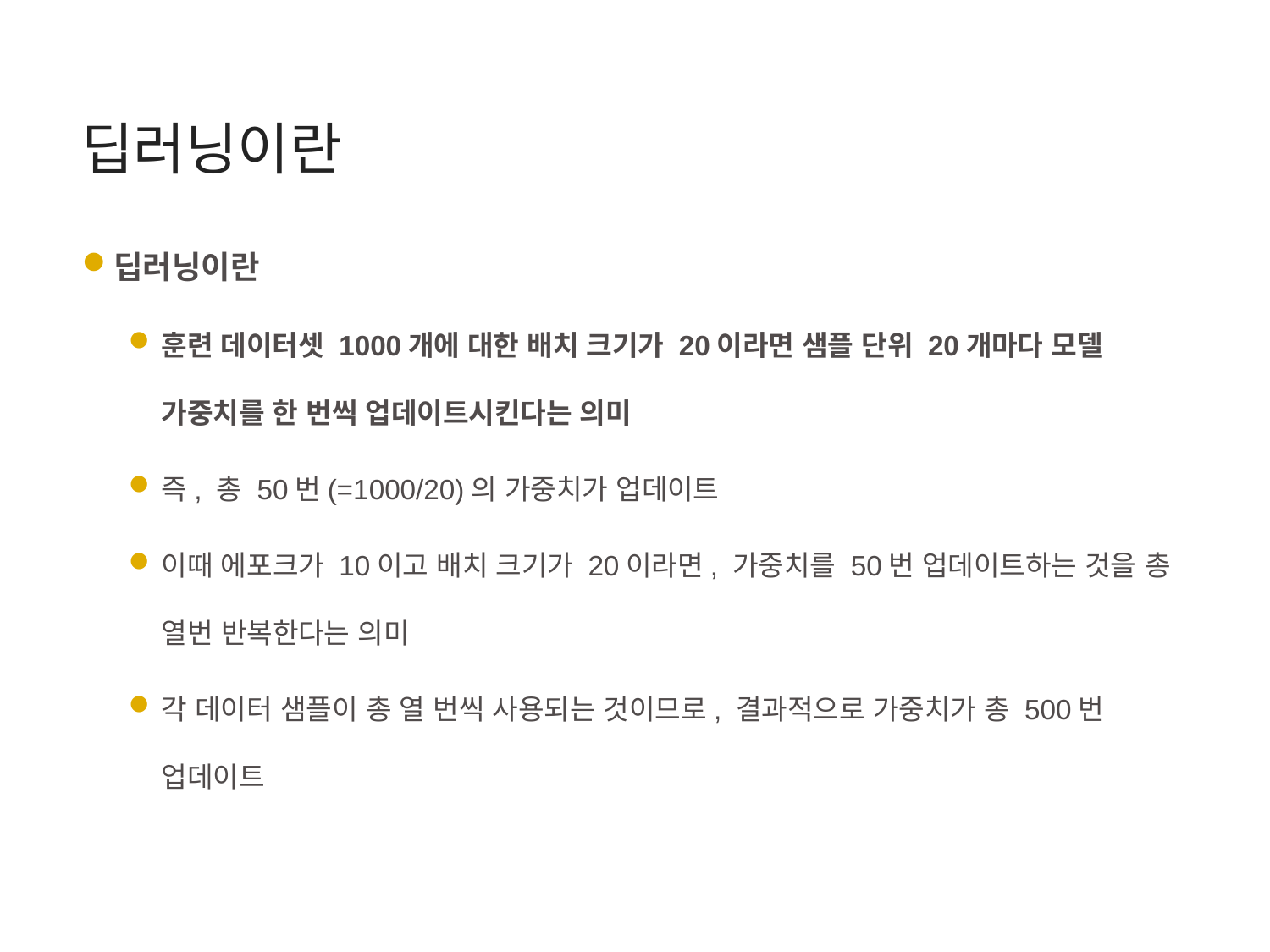

# 딥러닝이란
딥러닝이란
훈련 데이터셋 1000개에 대한 배치 크기가 20이라면 샘플 단위 20개마다 모델 가중치를 한 번씩 업데이트시킨다는 의미
즉, 총 50번(=1000/20)의 가중치가 업데이트
이때 에포크가 10이고 배치 크기가 20이라면, 가중치를 50번 업데이트하는 것을 총 열번 반복한다는 의미
각 데이터 샘플이 총 열 번씩 사용되는 것이므로, 결과적으로 가중치가 총 500번 업데이트